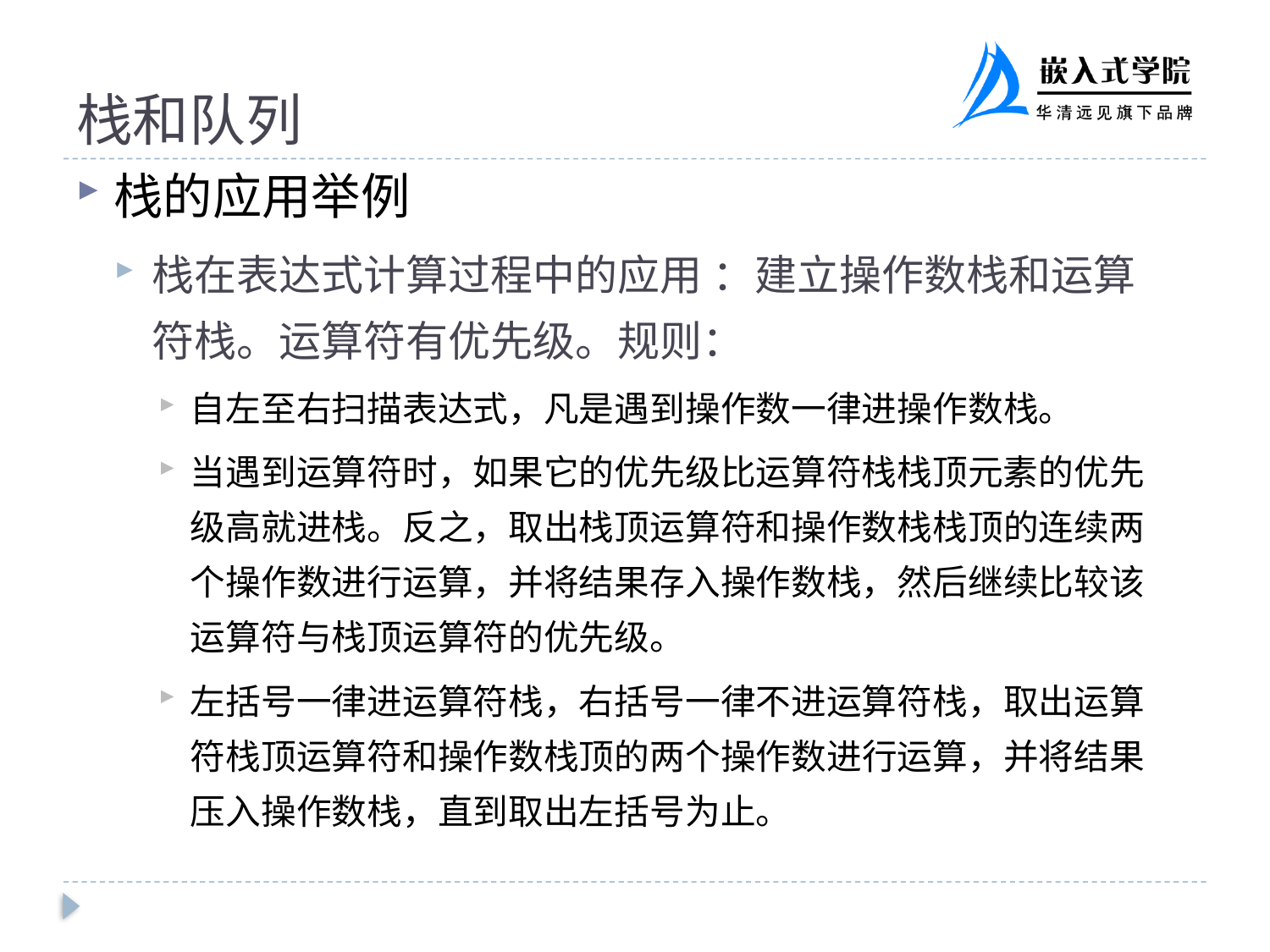

# 栈和队列
栈的应用举例
栈在表达式计算过程中的应用 ：建立操作数栈和运算符栈。运算符有优先级。规则：
自左至右扫描表达式，凡是遇到操作数一律进操作数栈。
当遇到运算符时，如果它的优先级比运算符栈栈顶元素的优先级高就进栈。反之，取出栈顶运算符和操作数栈栈顶的连续两个操作数进行运算，并将结果存入操作数栈，然后继续比较该运算符与栈顶运算符的优先级。
左括号一律进运算符栈，右括号一律不进运算符栈，取出运算符栈顶运算符和操作数栈顶的两个操作数进行运算，并将结果压入操作数栈，直到取出左括号为止。
98